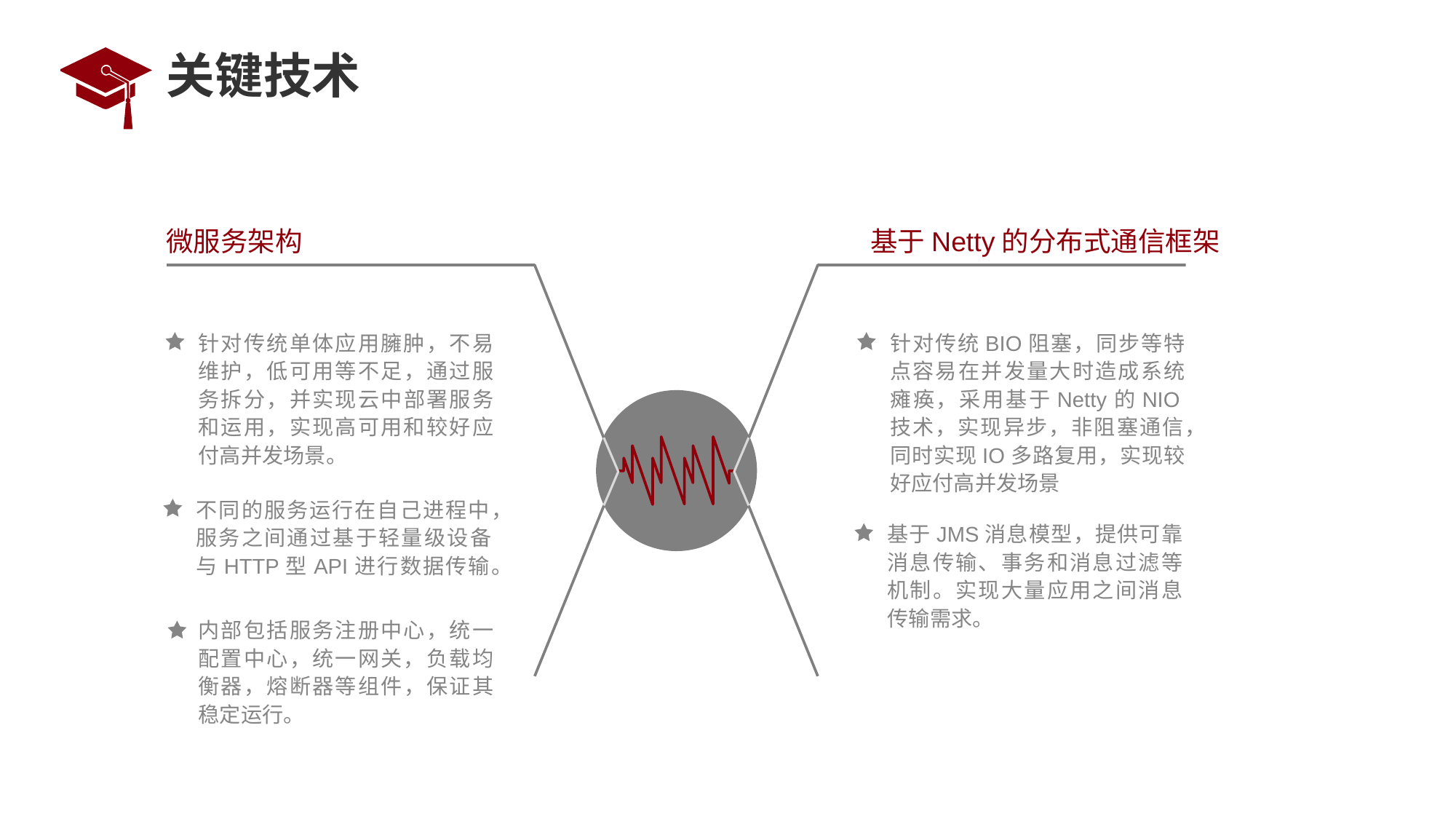

# 关键技术
微服务架构
基于Netty的分布式通信框架

针对传统单体应用臃肿，不易维护，低可用等不足，通过服务拆分，并实现云中部署服务和运用，实现高可用和较好应付高并发场景。
针对传统BIO阻塞，同步等特点容易在并发量大时造成系统瘫痪，采用基于Netty的NIO技术，实现异步，非阻塞通信，同时实现IO多路复用，实现较好应付高并发场景

不同的服务运行在自己进程中，服务之间通过基于轻量级设备与HTTP型API进行数据传输。

基于JMS消息模型，提供可靠消息传输、事务和消息过滤等机制。实现大量应用之间消息传输需求。

内部包括服务注册中心，统一配置中心，统一网关，负载均衡器，熔断器等组件，保证其稳定运行。